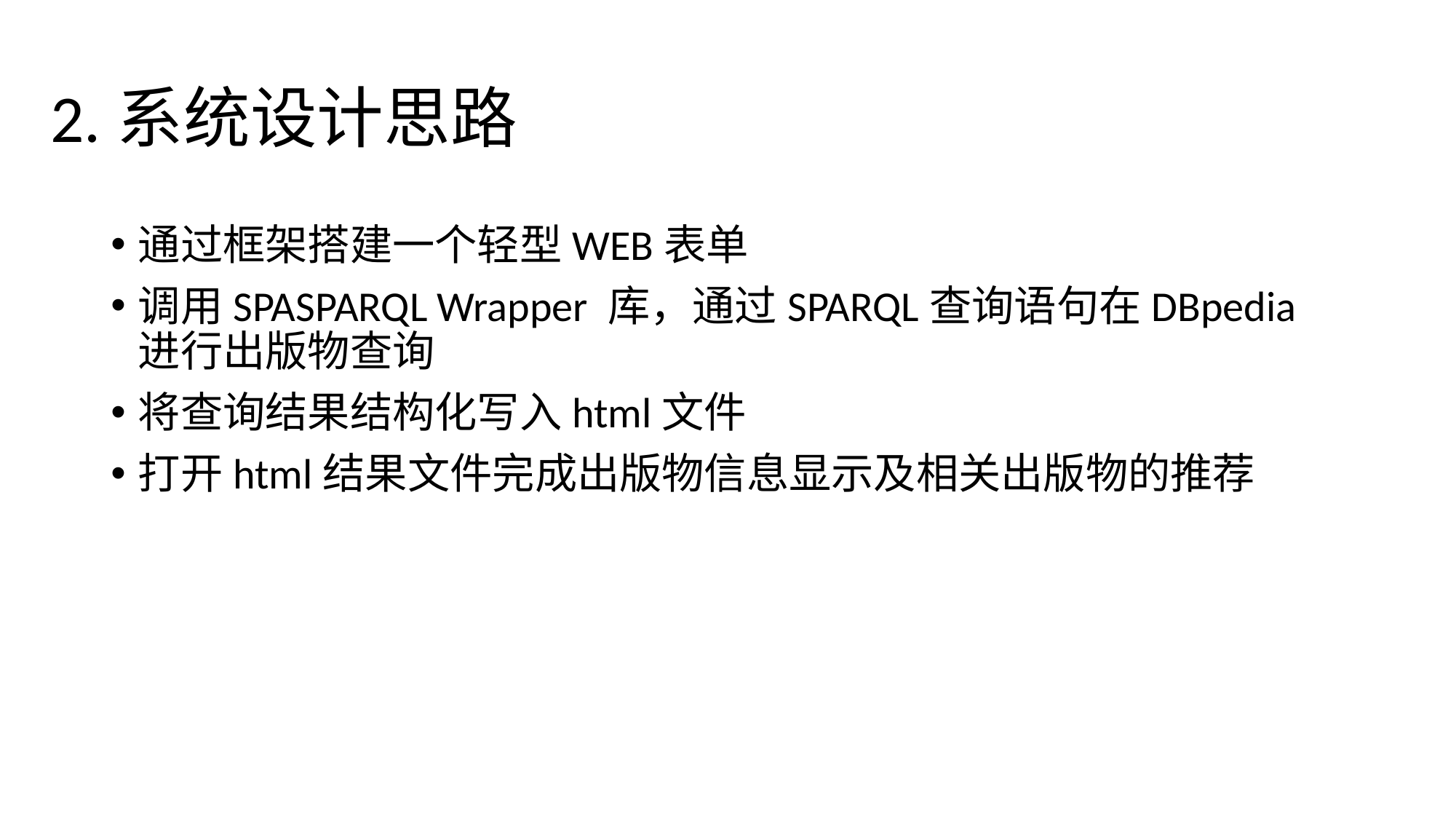

# 2.系统设计思路
通过框架搭建一个轻型WEB表单
调用SPASPARQL Wrapper 库，通过SPARQL查询语句在DBpedia进行出版物查询
将查询结果结构化写入html文件
打开html结果文件完成出版物信息显示及相关出版物的推荐